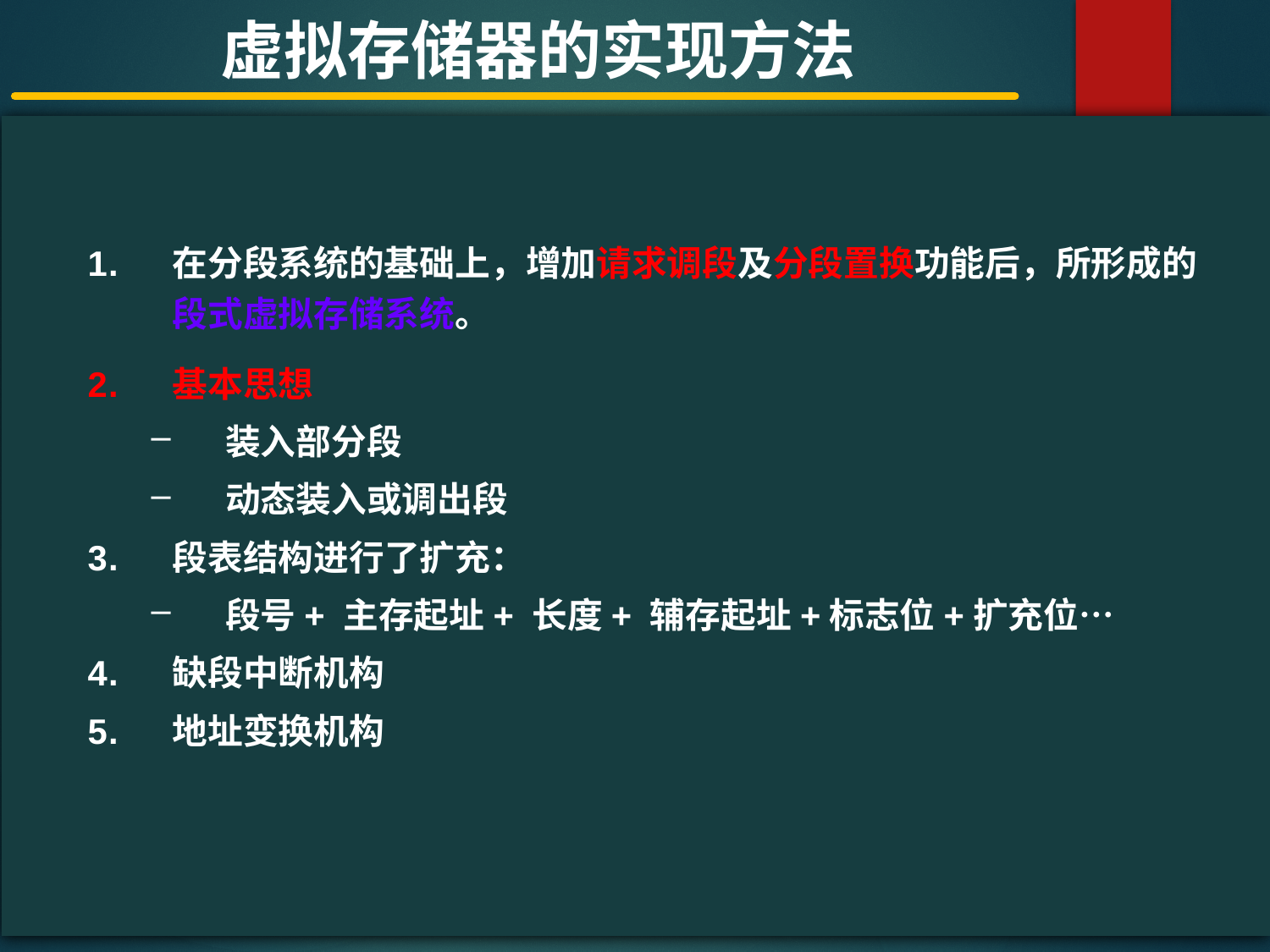

虚拟存储器的实现方法
#
在分段系统的基础上，增加请求调段及分段置换功能后，所形成的段式虚拟存储系统。
基本思想
装入部分段
动态装入或调出段
段表结构进行了扩充：
段号+ 主存起址+ 长度+ 辅存起址+标志位+扩充位…
缺段中断机构
地址变换机构